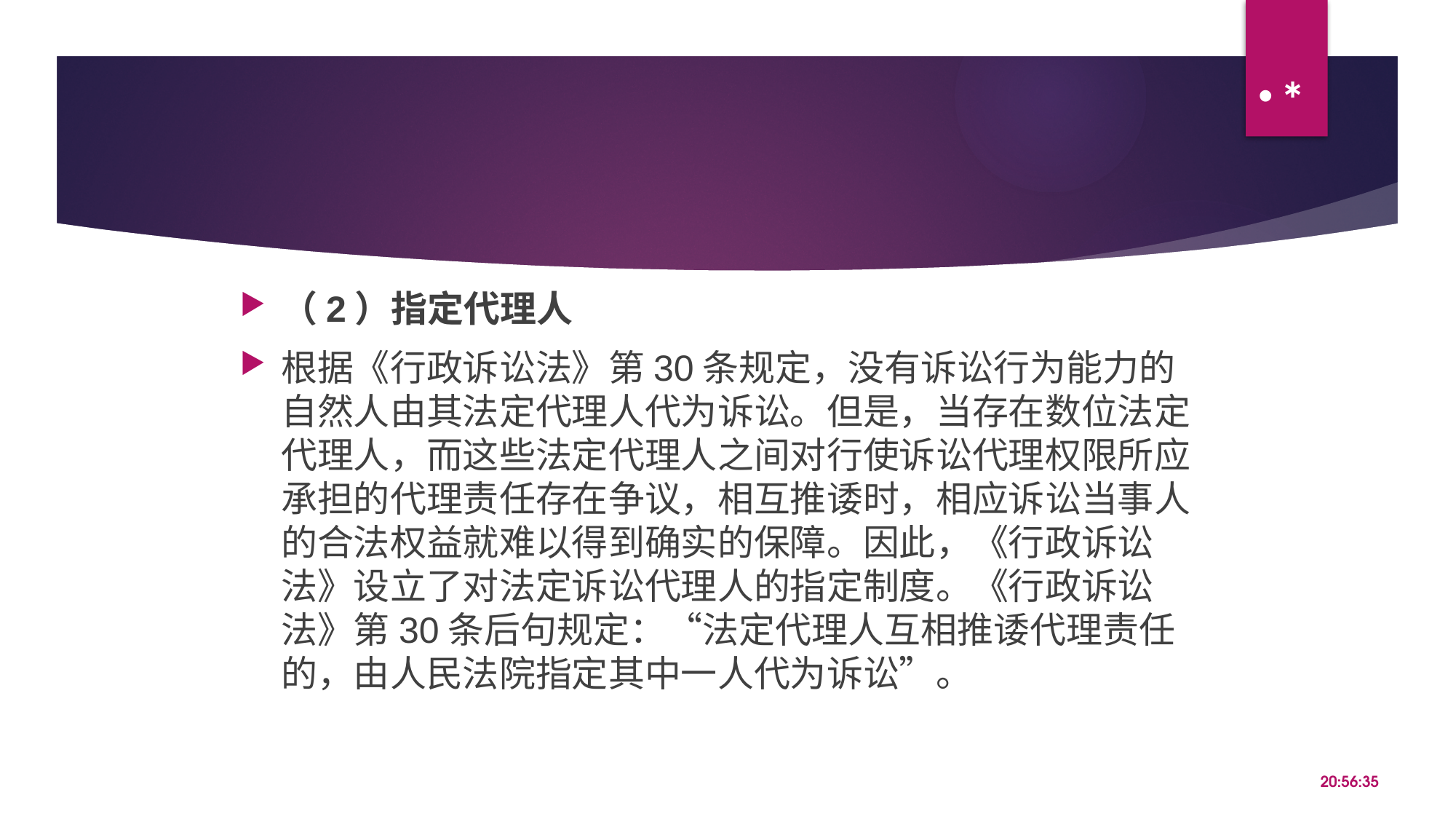

*
#
（2）指定代理人
根据《行政诉讼法》第30条规定，没有诉讼行为能力的自然人由其法定代理人代为诉讼。但是，当存在数位法定代理人，而这些法定代理人之间对行使诉讼代理权限所应承担的代理责任存在争议，相互推诿时，相应诉讼当事人的合法权益就难以得到确实的保障。因此，《行政诉讼法》设立了对法定诉讼代理人的指定制度。《行政诉讼法》第30条后句规定：“法定代理人互相推诿代理责任的，由人民法院指定其中一人代为诉讼”。

20:56:35